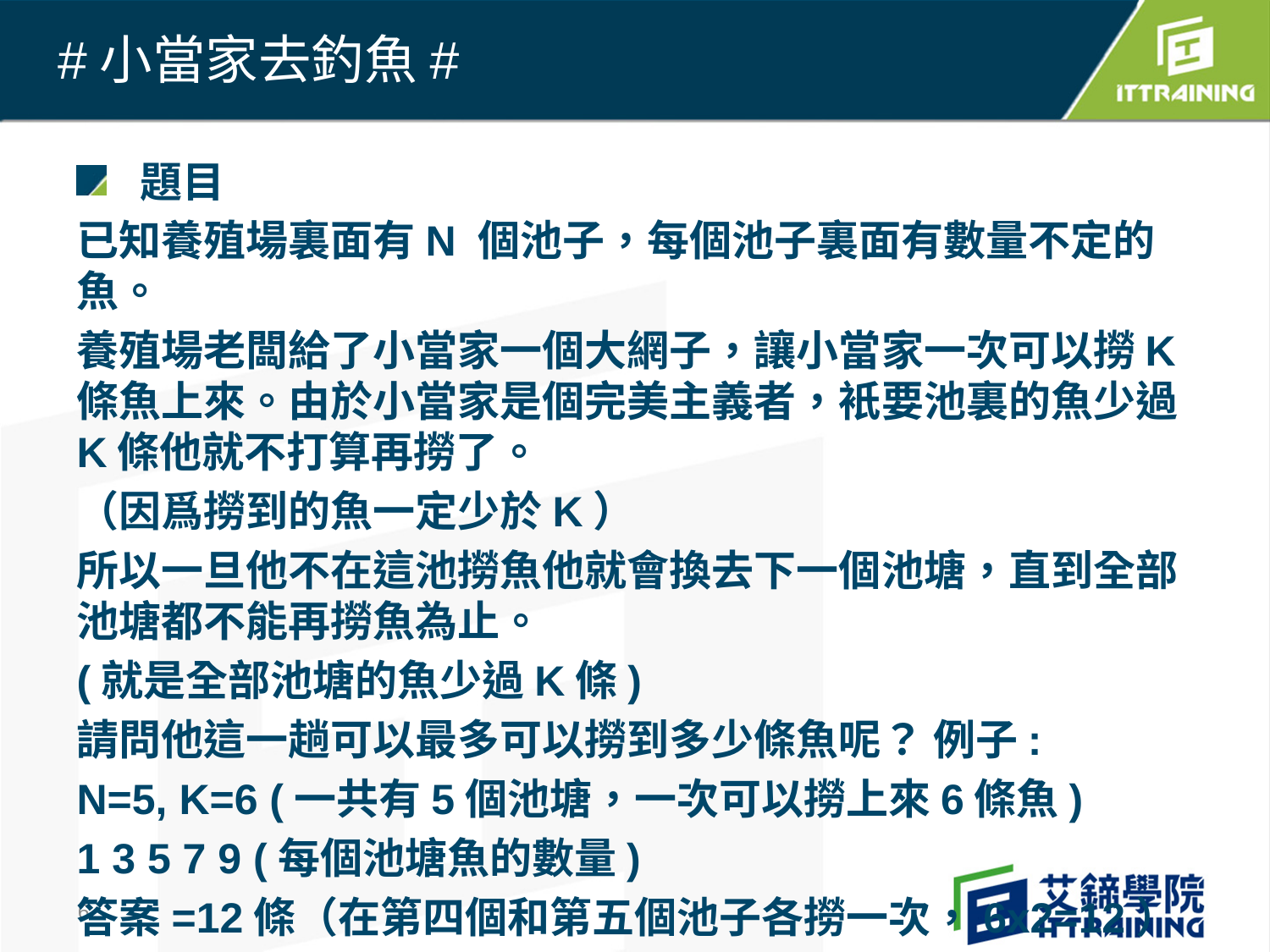

# ﻿#小當家去釣魚#
題目
已知養殖場裏面有N 個池子，每個池子裏面有數量不定的魚。
養殖場老闆給了小當家一個大網子，讓小當家一次可以撈K條魚上來。由於小當家是個完美主義者，衹要池裏的魚少過K條他就不打算再撈了。
（因爲撈到的魚一定少於K）
所以一旦他不在這池撈魚他就會換去下一個池塘，直到全部池塘都不能再撈魚為止。
(就是全部池塘的魚少過K條)
請問他這一趟可以最多可以撈到多少條魚呢？ 例子:
N=5, K=6 (一共有5個池塘，一次可以撈上來6條魚)
1 3 5 7 9 (每個池塘魚的數量)
答案=12條（在第四個和第五個池子各撈一次，6x2=12）
6